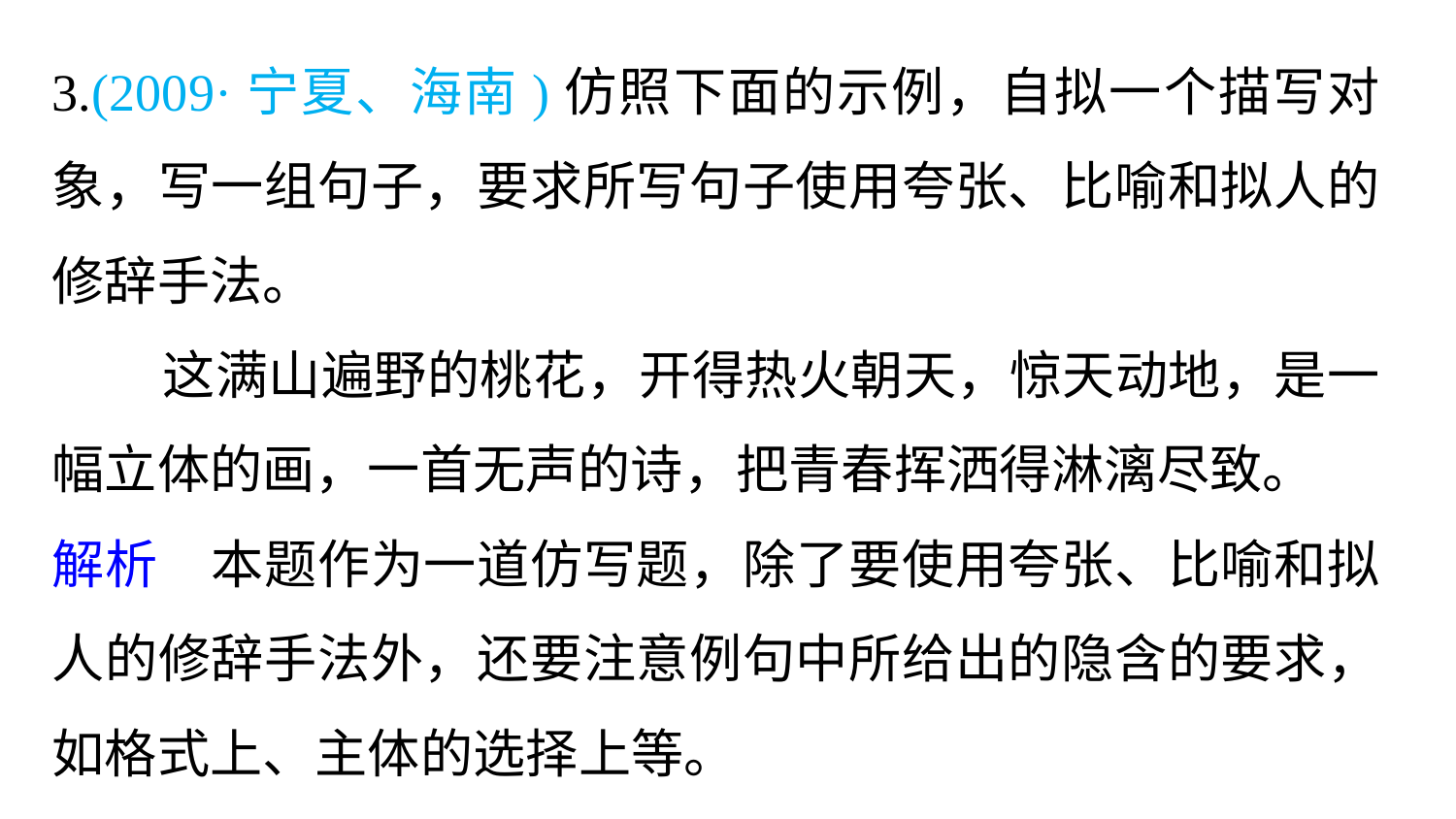

3.(2009·宁夏、海南)仿照下面的示例，自拟一个描写对象，写一组句子，要求所写句子使用夸张、比喻和拟人的修辞手法。
        这满山遍野的桃花，开得热火朝天，惊天动地，是一幅立体的画，一首无声的诗，把青春挥洒得淋漓尽致。
解析　本题作为一道仿写题，除了要使用夸张、比喻和拟人的修辞手法外，还要注意例句中所给出的隐含的要求，如格式上、主体的选择上等。